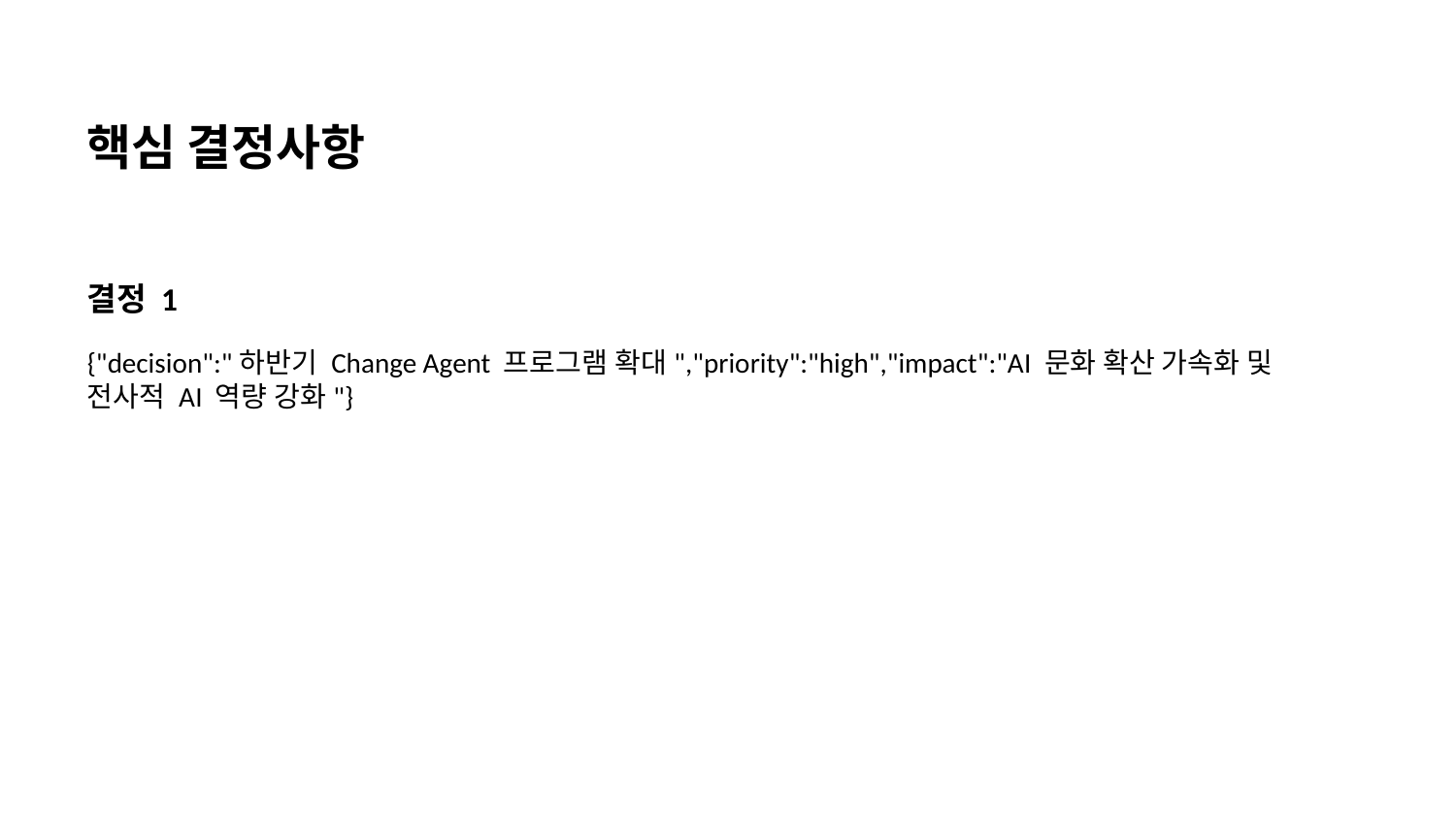

핵심 결정사항
결정 1
{"decision":"하반기 Change Agent 프로그램 확대","priority":"high","impact":"AI 문화 확산 가속화 및 전사적 AI 역량 강화"}